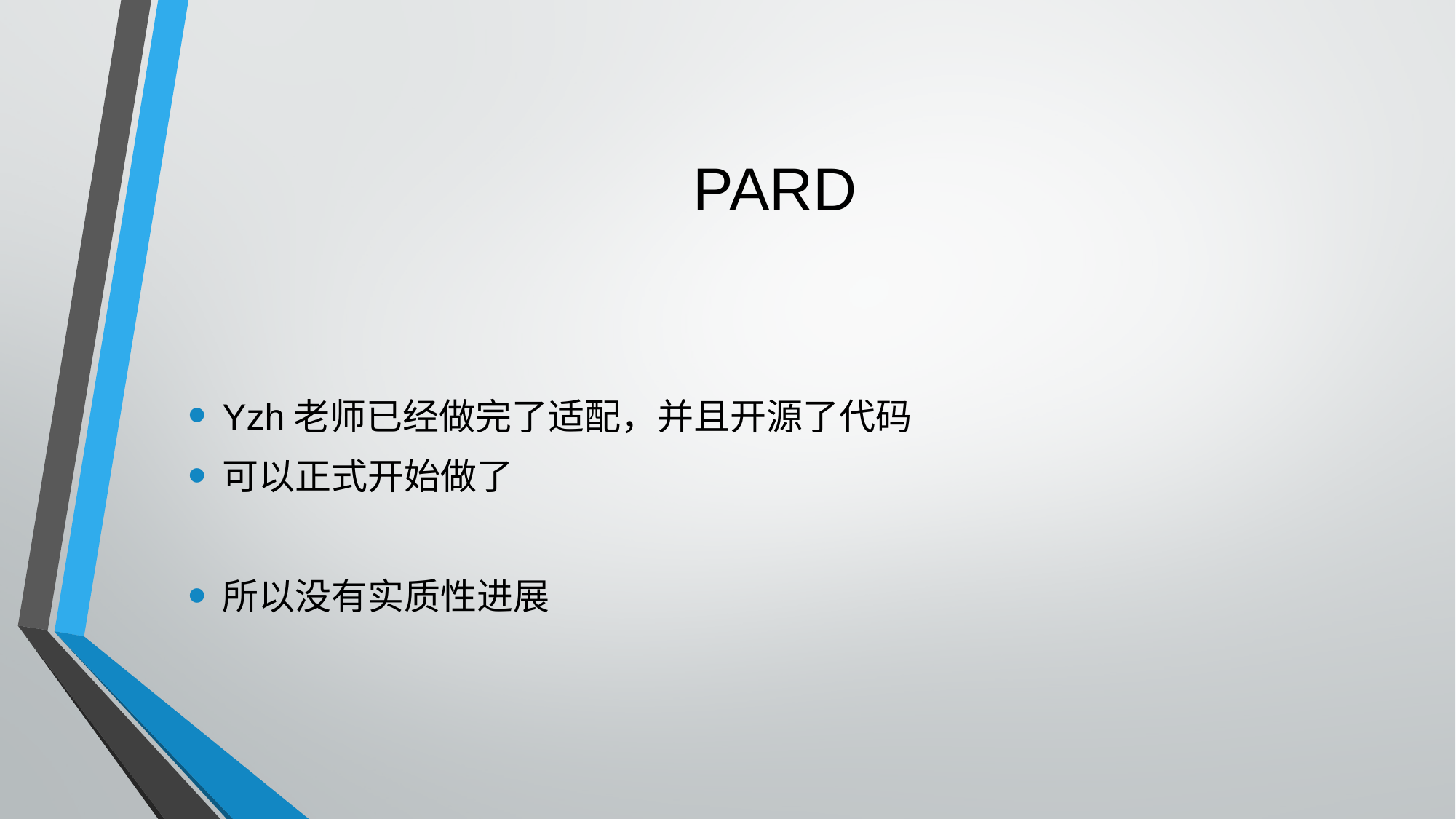

# PARD
Yzh老师已经做完了适配，并且开源了代码
可以正式开始做了

所以没有实质性进展